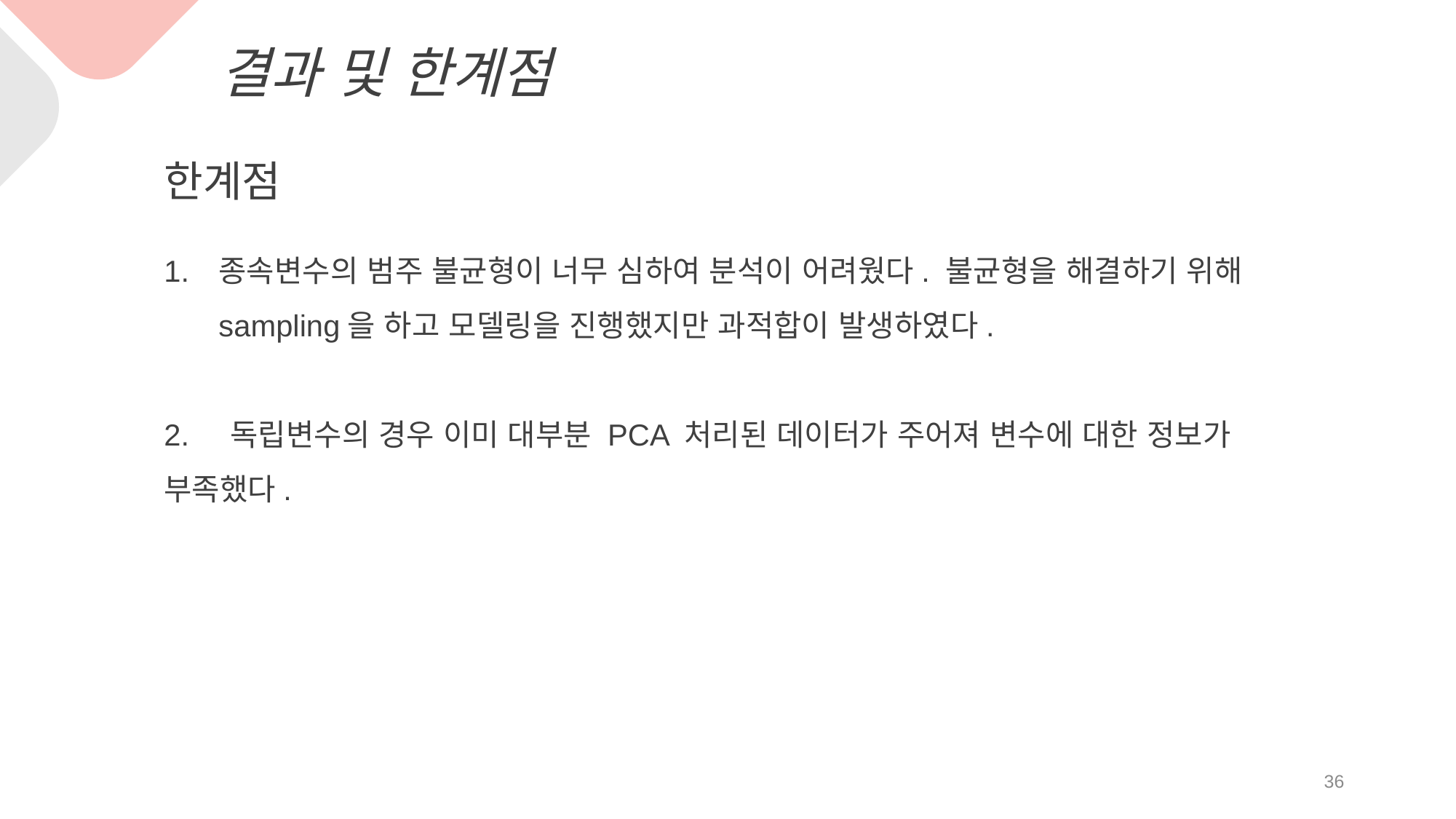

결과 및 한계점
한계점
종속변수의 범주 불균형이 너무 심하여 분석이 어려웠다. 불균형을 해결하기 위해 sampling을 하고 모델링을 진행했지만 과적합이 발생하였다.

2.    독립변수의 경우 이미 대부분 PCA 처리된 데이터가 주어져 변수에 대한 정보가 부족했다.
36